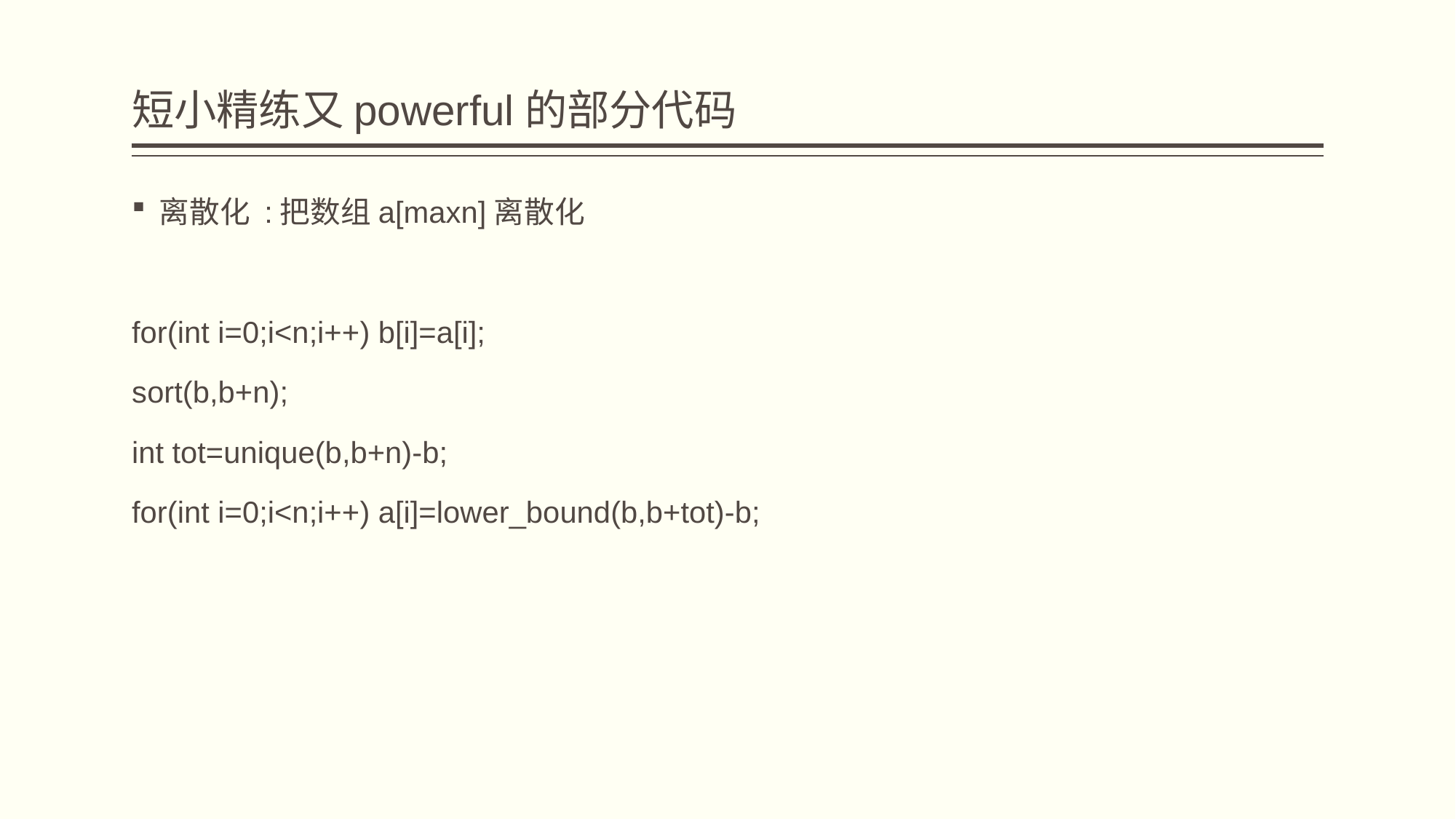

# 短小精练又powerful的部分代码
离散化 :把数组a[maxn]离散化

for(int i=0;i<n;i++) b[i]=a[i];
sort(b,b+n);
int tot=unique(b,b+n)-b;
for(int i=0;i<n;i++) a[i]=lower_bound(b,b+tot)-b;